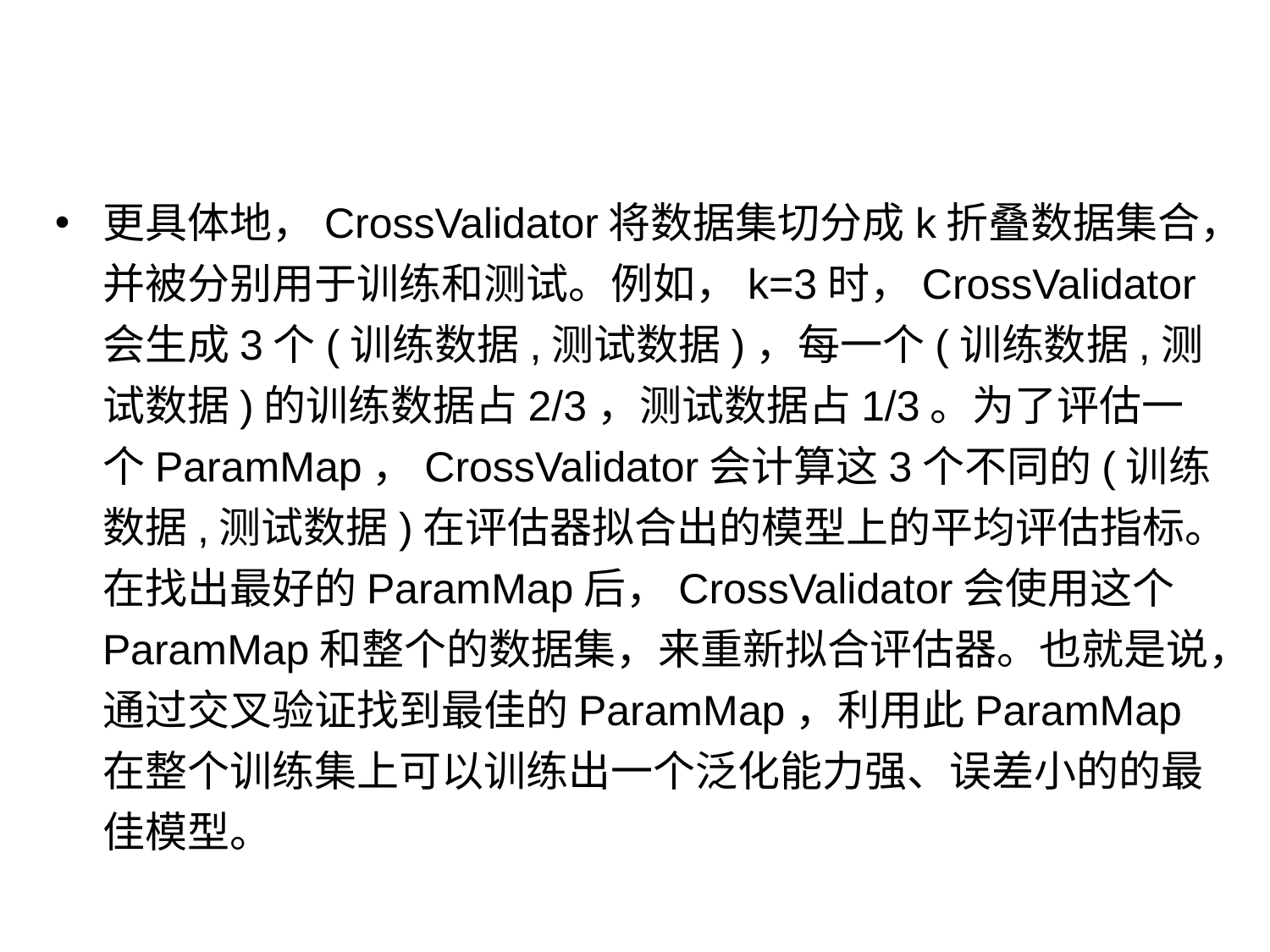

9.11.1 模型选择工具
更具体地，CrossValidator将数据集切分成k折叠数据集合，并被分别用于训练和测试。例如，k=3时，CrossValidator会生成3个(训练数据,测试数据)，每一个(训练数据,测试数据)的训练数据占2/3，测试数据占1/3。为了评估一个ParamMap，CrossValidator会计算这3个不同的(训练数据,测试数据)在评估器拟合出的模型上的平均评估指标。在找出最好的ParamMap后，CrossValidator会使用这个ParamMap和整个的数据集，来重新拟合评估器。也就是说，通过交叉验证找到最佳的ParamMap，利用此ParamMap在整个训练集上可以训练出一个泛化能力强、误差小的的最佳模型。